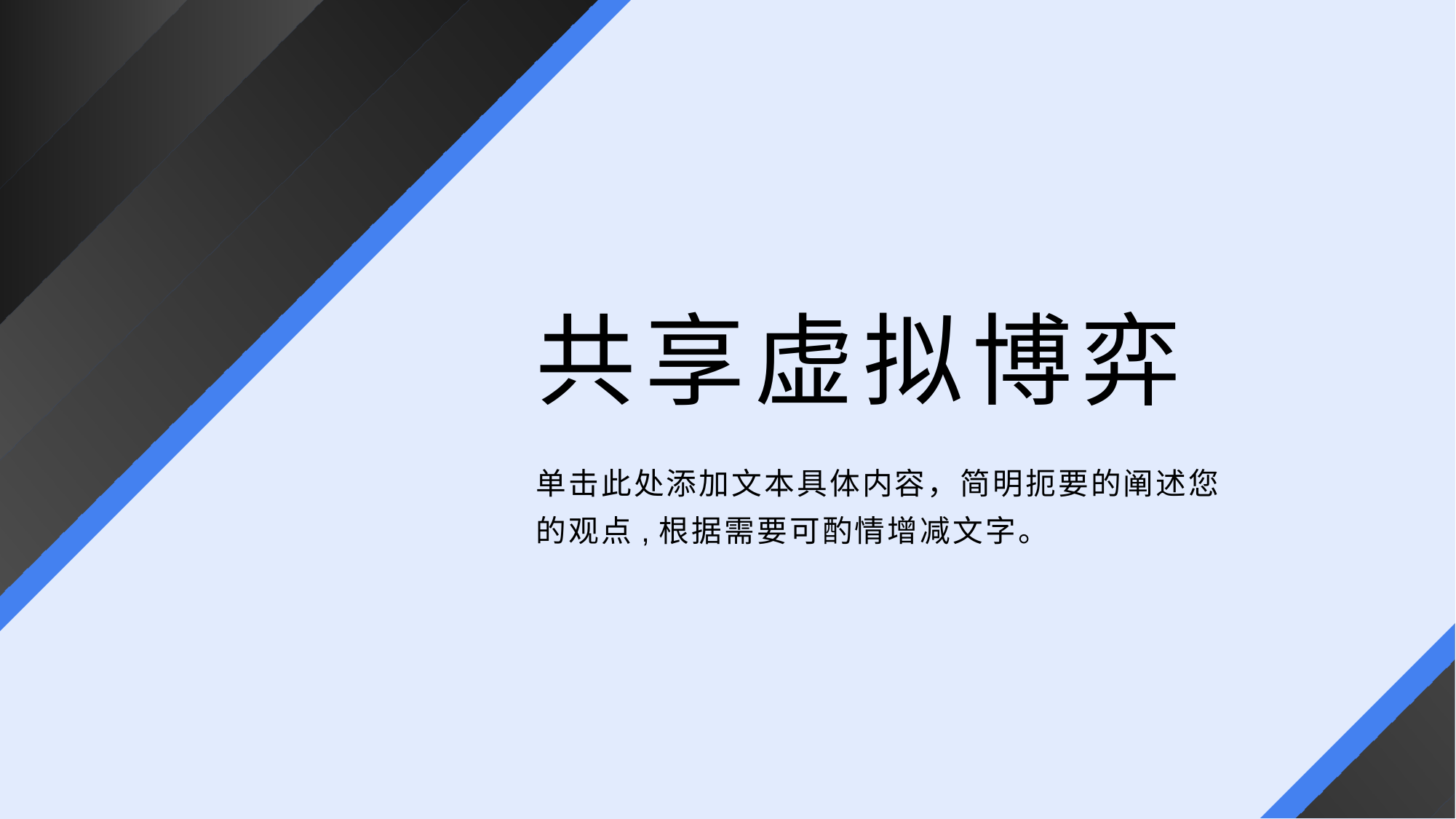

共享虚拟博弈
单击此处添加文本具体内容，简明扼要的阐述您的观点,根据需要可酌情增减文字。